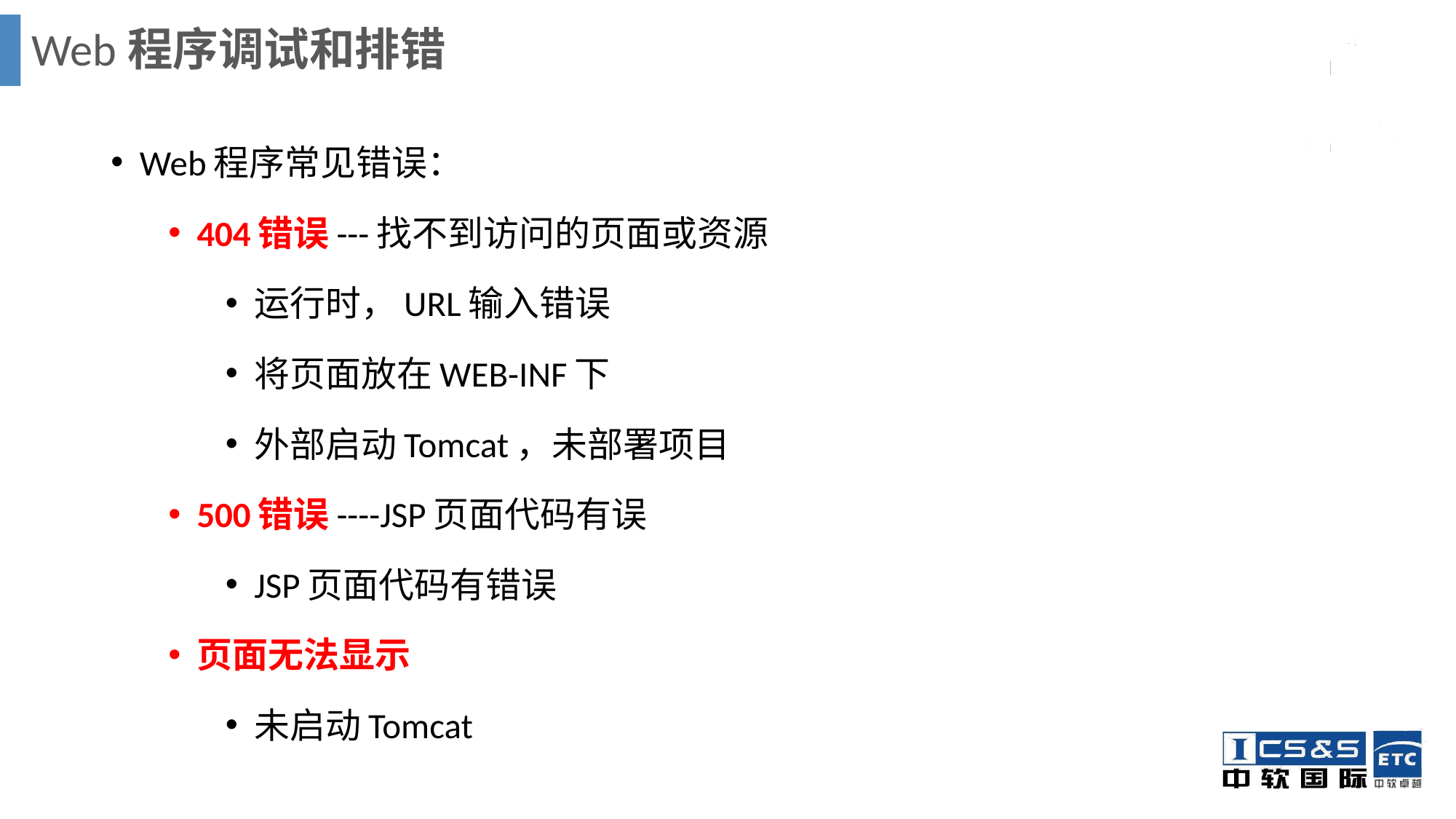

# Web程序调试和排错
Web程序常见错误：
404错误---找不到访问的页面或资源
运行时，URL输入错误
将页面放在WEB-INF下
外部启动Tomcat，未部署项目
500错误----JSP页面代码有误
JSP页面代码有错误
页面无法显示
未启动Tomcat